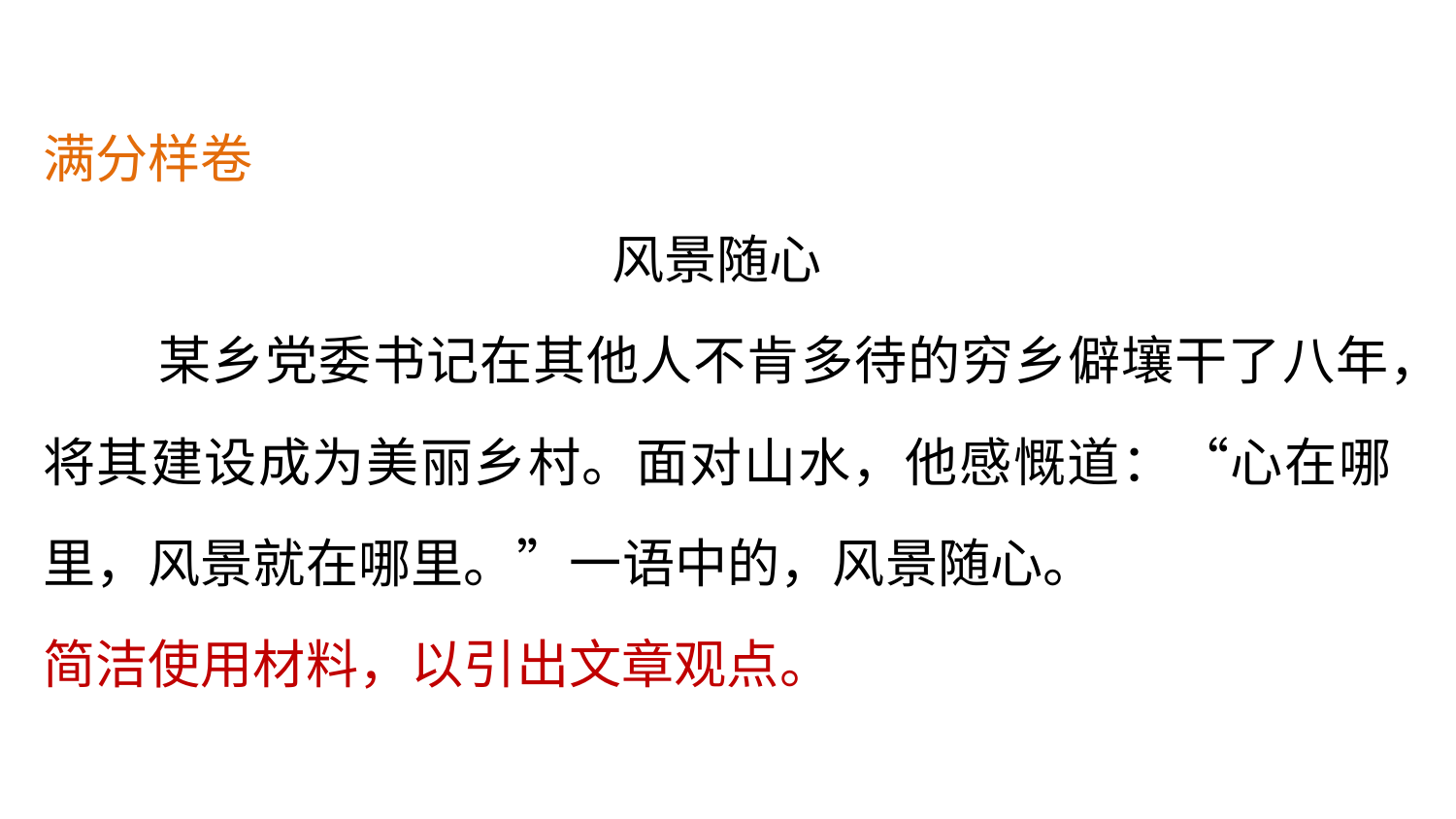

满分样卷
风景随心
        某乡党委书记在其他人不肯多待的穷乡僻壤干了八年，将其建设成为美丽乡村。面对山水，他感慨道：“心在哪里，风景就在哪里。”一语中的，风景随心。
简洁使用材料，以引出文章观点。